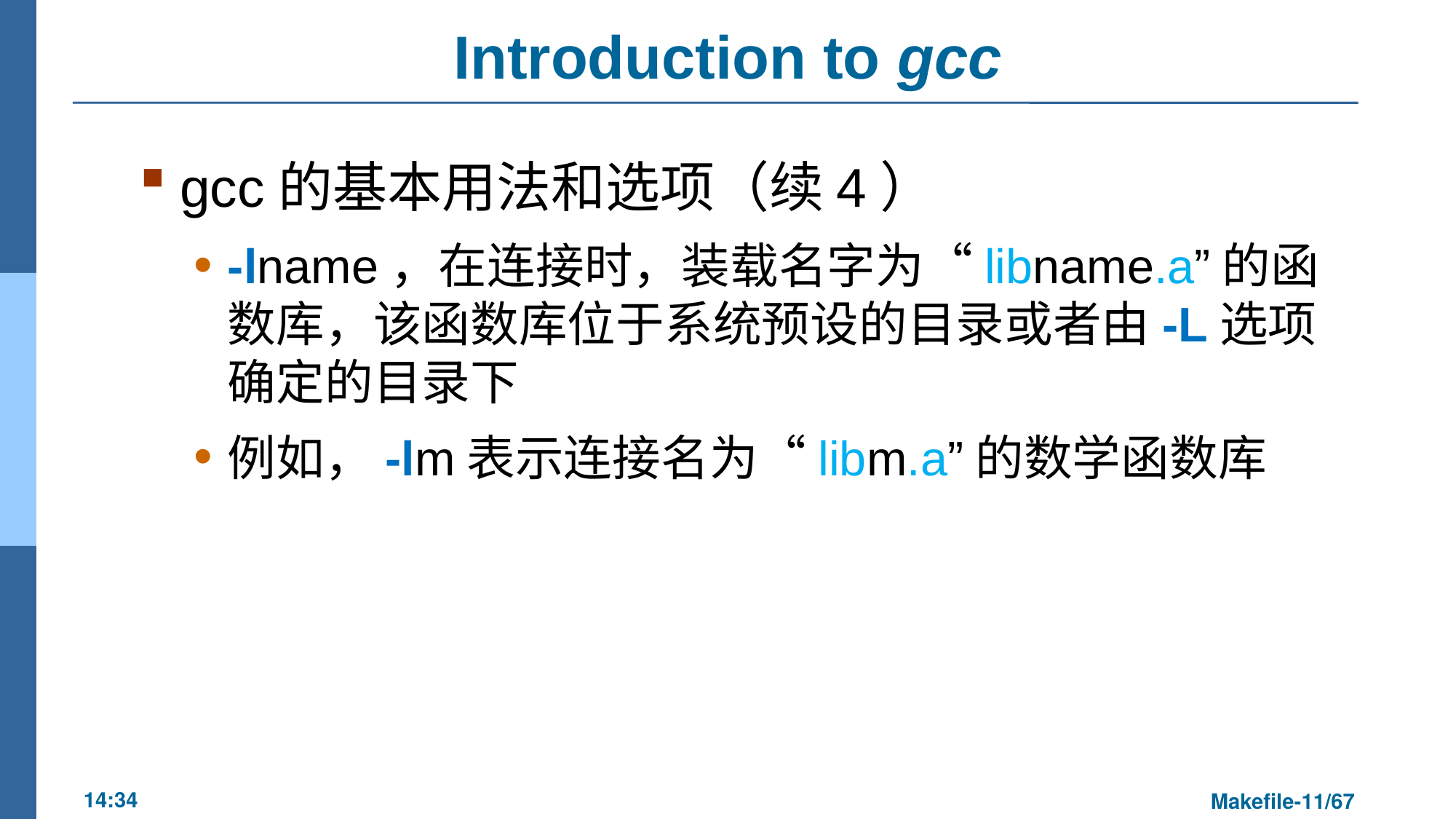

# Introduction to gcc
gcc的基本用法和选项（续4）
-lname，在连接时，装载名字为“libname.a”的函数库，该函数库位于系统预设的目录或者由-L选项确定的目录下
例如，-lm表示连接名为“libm.a”的数学函数库